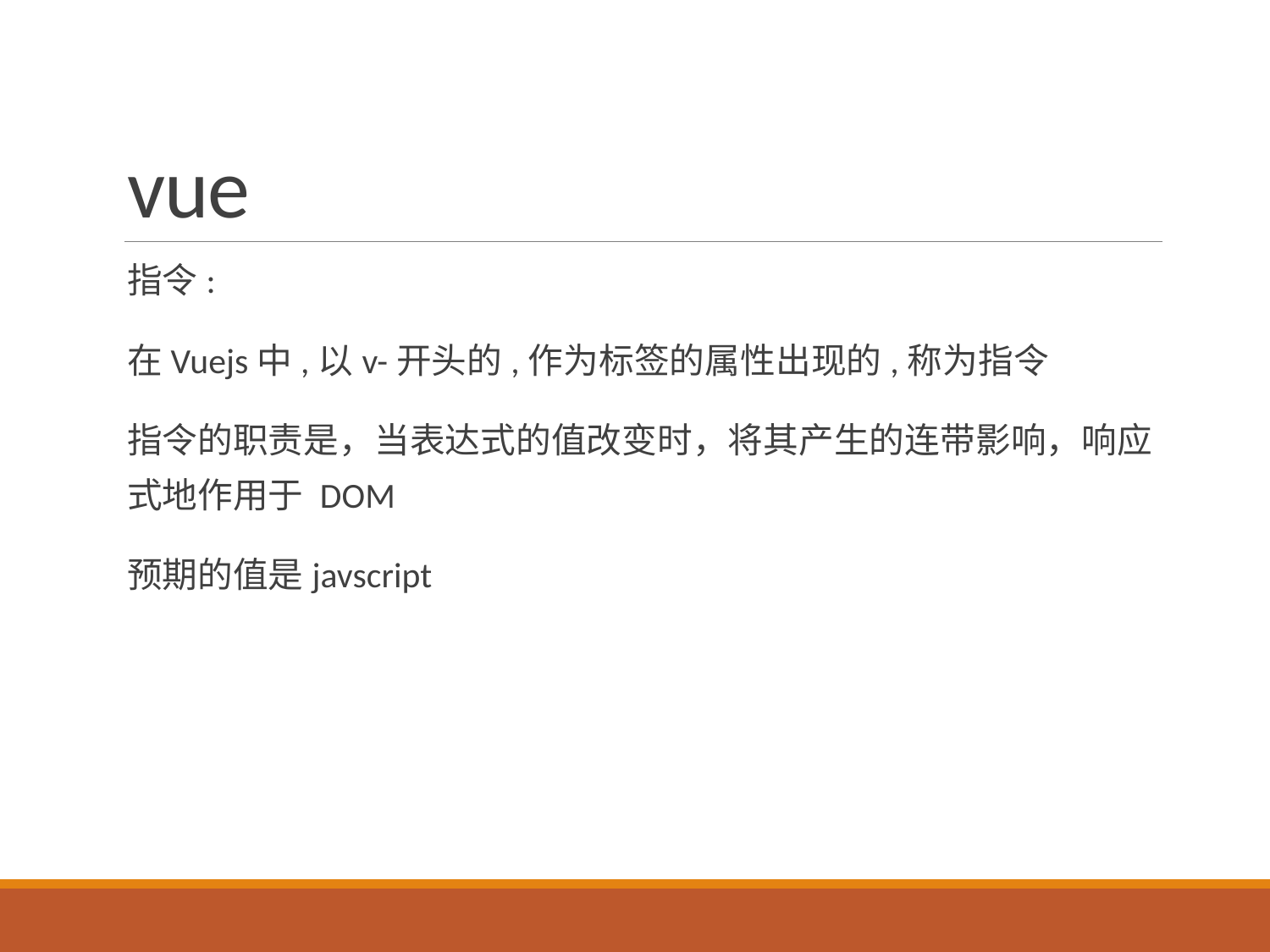

# vue
指令:
在Vuejs中,以v-开头的,作为标签的属性出现的,称为指令
指令的职责是，当表达式的值改变时，将其产生的连带影响，响应式地作用于 DOM
预期的值是javscript